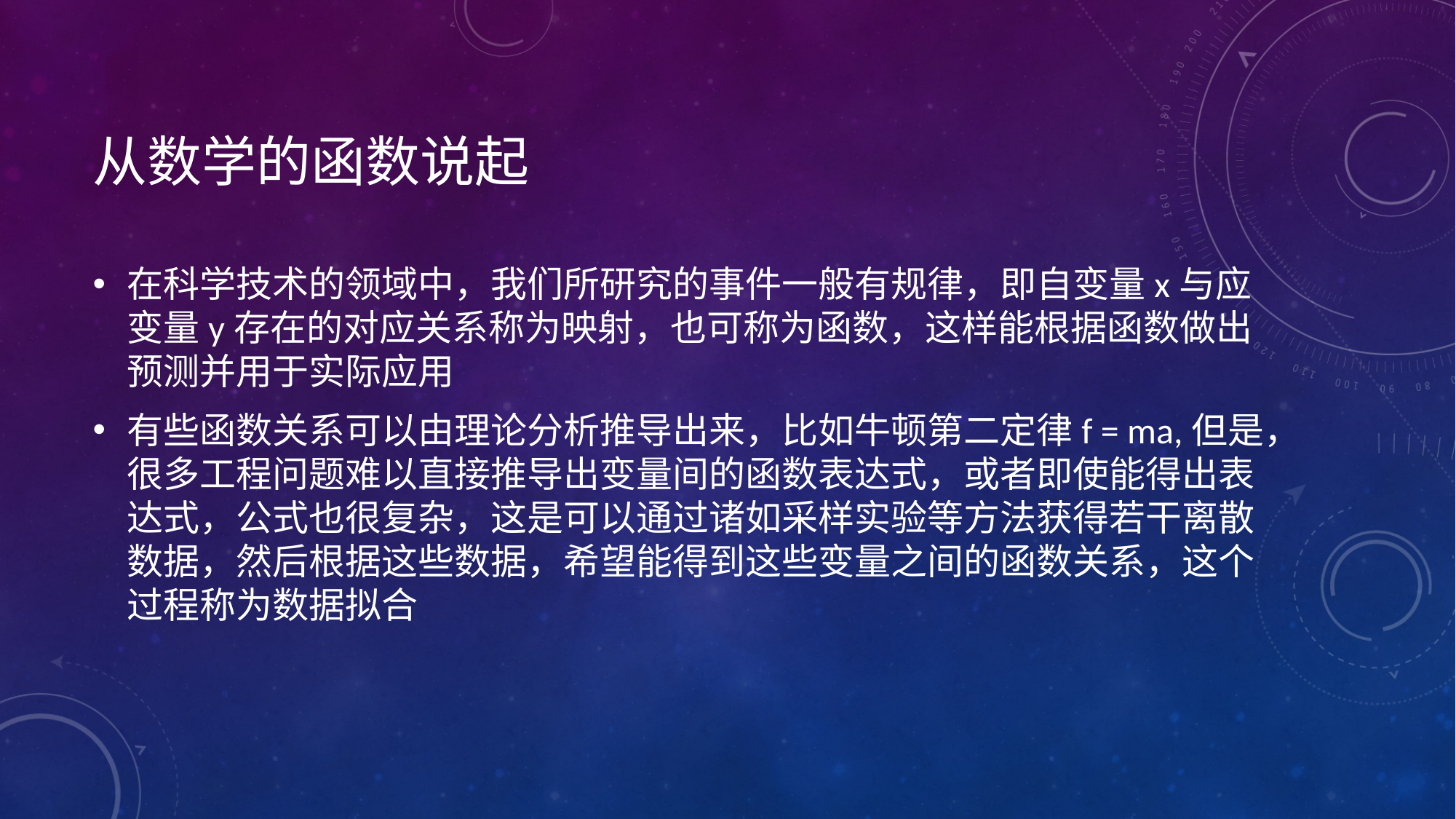

# 从数学的函数说起
在科学技术的领域中，我们所研究的事件一般有规律，即自变量x与应变量y存在的对应关系称为映射，也可称为函数，这样能根据函数做出预测并用于实际应用
有些函数关系可以由理论分析推导出来，比如牛顿第二定律f = ma,但是，很多工程问题难以直接推导出变量间的函数表达式，或者即使能得出表达式，公式也很复杂，这是可以通过诸如采样实验等方法获得若干离散数据，然后根据这些数据，希望能得到这些变量之间的函数关系，这个过程称为数据拟合